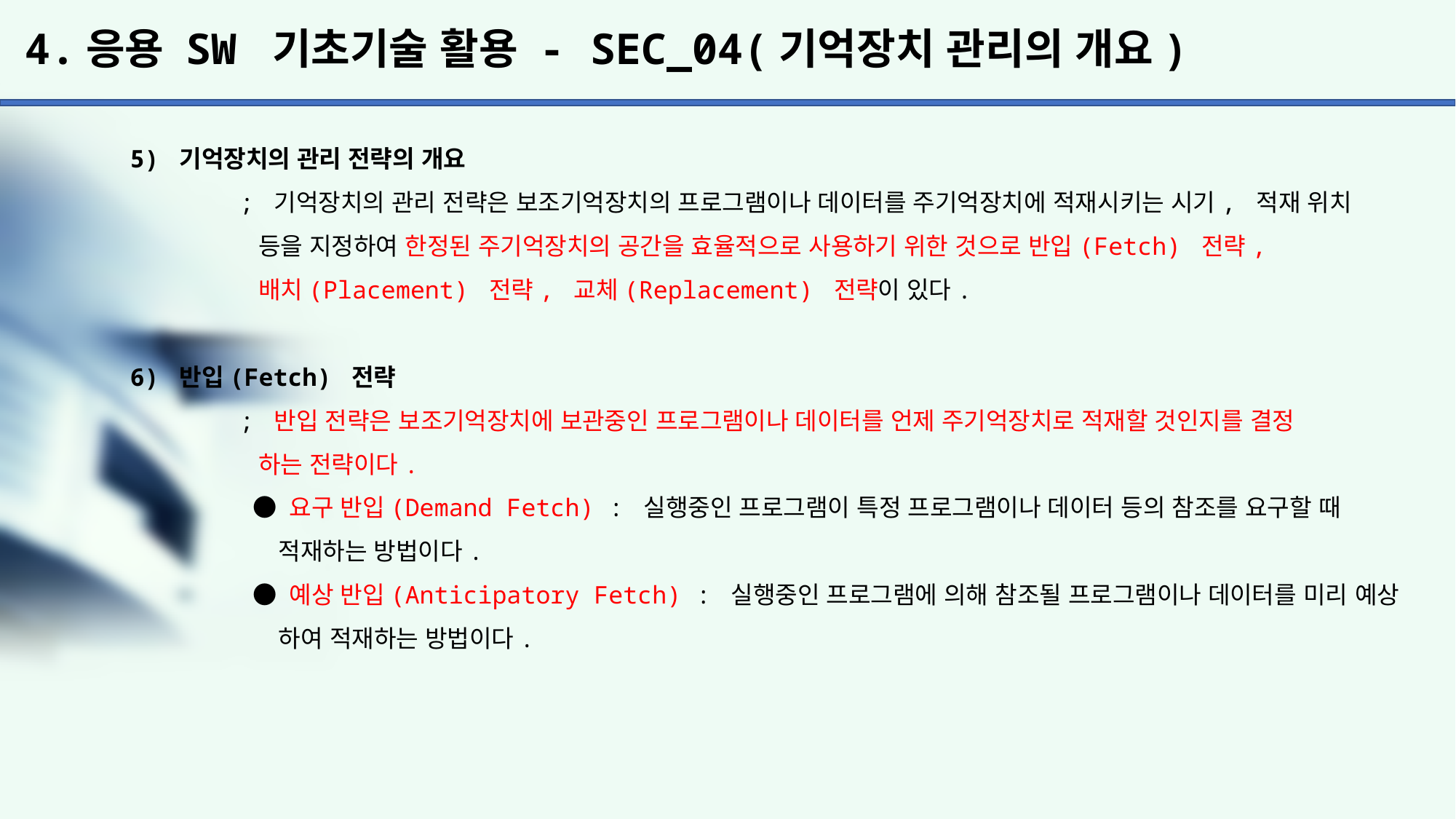

# 4.응용 SW 기초기술 활용 - SEC_04(기억장치 관리의 개요)
5) 기억장치의 관리 전략의 개요
	; 기억장치의 관리 전략은 보조기억장치의 프로그램이나 데이터를 주기억장치에 적재시키는 시기, 적재 위치
	  등을 지정하여 한정된 주기억장치의 공간을 효율적으로 사용하기 위한 것으로 반입(Fetch) 전략,
	  배치(Placement) 전략, 교체(Replacement) 전략이 있다.

6) 반입(Fetch) 전략
	; 반입 전략은 보조기억장치에 보관중인 프로그램이나 데이터를 언제 주기억장치로 적재할 것인지를 결정
	  하는 전략이다.
	  ● 요구 반입(Demand Fetch) : 실행중인 프로그램이 특정 프로그램이나 데이터 등의 참조를 요구할 때
	     적재하는 방법이다.
	  ● 예상 반입(Anticipatory Fetch) : 실행중인 프로그램에 의해 참조될 프로그램이나 데이터를 미리 예상
	     하여 적재하는 방법이다.